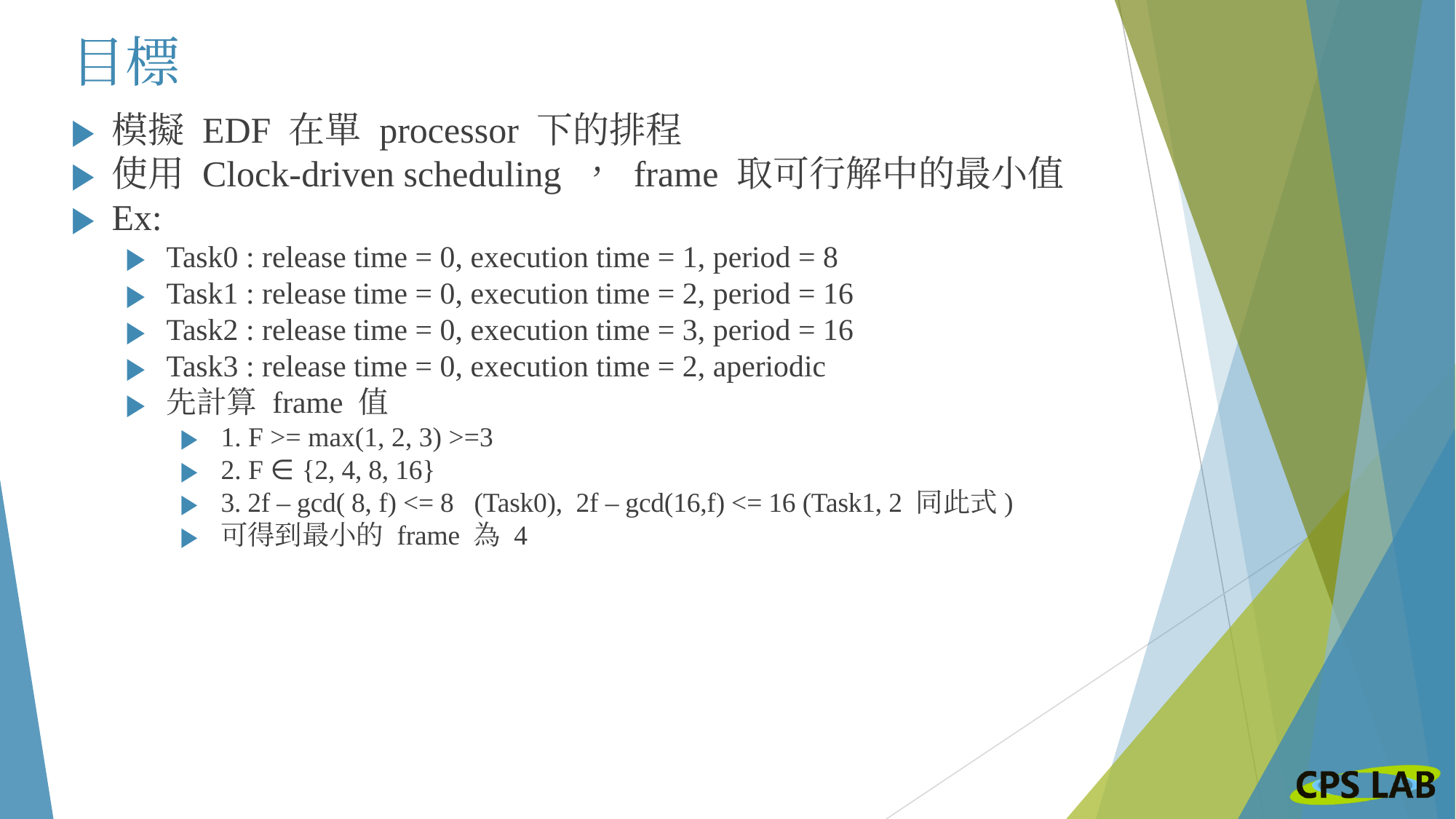

# 目標
模擬 EDF 在單 processor 下的排程
使用 Clock-driven scheduling ， frame 取可行解中的最小值
Ex:
Task0 : release time = 0, execution time = 1, period = 8
Task1 : release time = 0, execution time = 2, period = 16
Task2 : release time = 0, execution time = 3, period = 16
Task3 : release time = 0, execution time = 2, aperiodic
先計算 frame 值
1. F >= max(1, 2, 3) >=3
2. F ∈ {2, 4, 8, 16}
3. 2f – gcd( 8, f) <= 8   (Task0),  2f – gcd(16,f) <= 16 (Task1, 2 同此式)
可得到最小的 frame 為 4